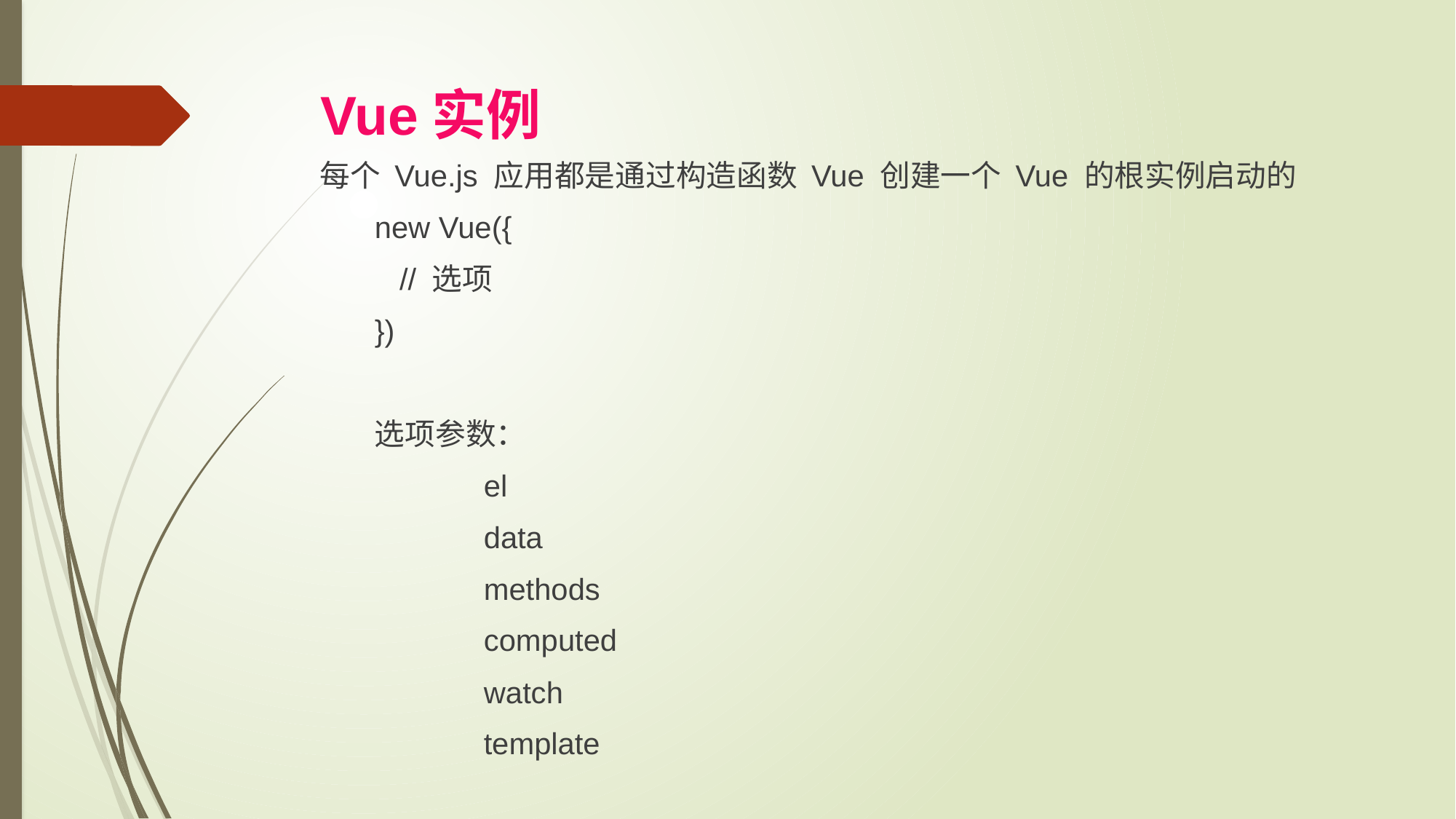

# Vue实例
每个 Vue.js 应用都是通过构造函数 Vue 创建一个 Vue 的根实例启动的
new Vue({
   // 选项
})

选项参数：
	el
	data
	methods
	computed
	watch
	template